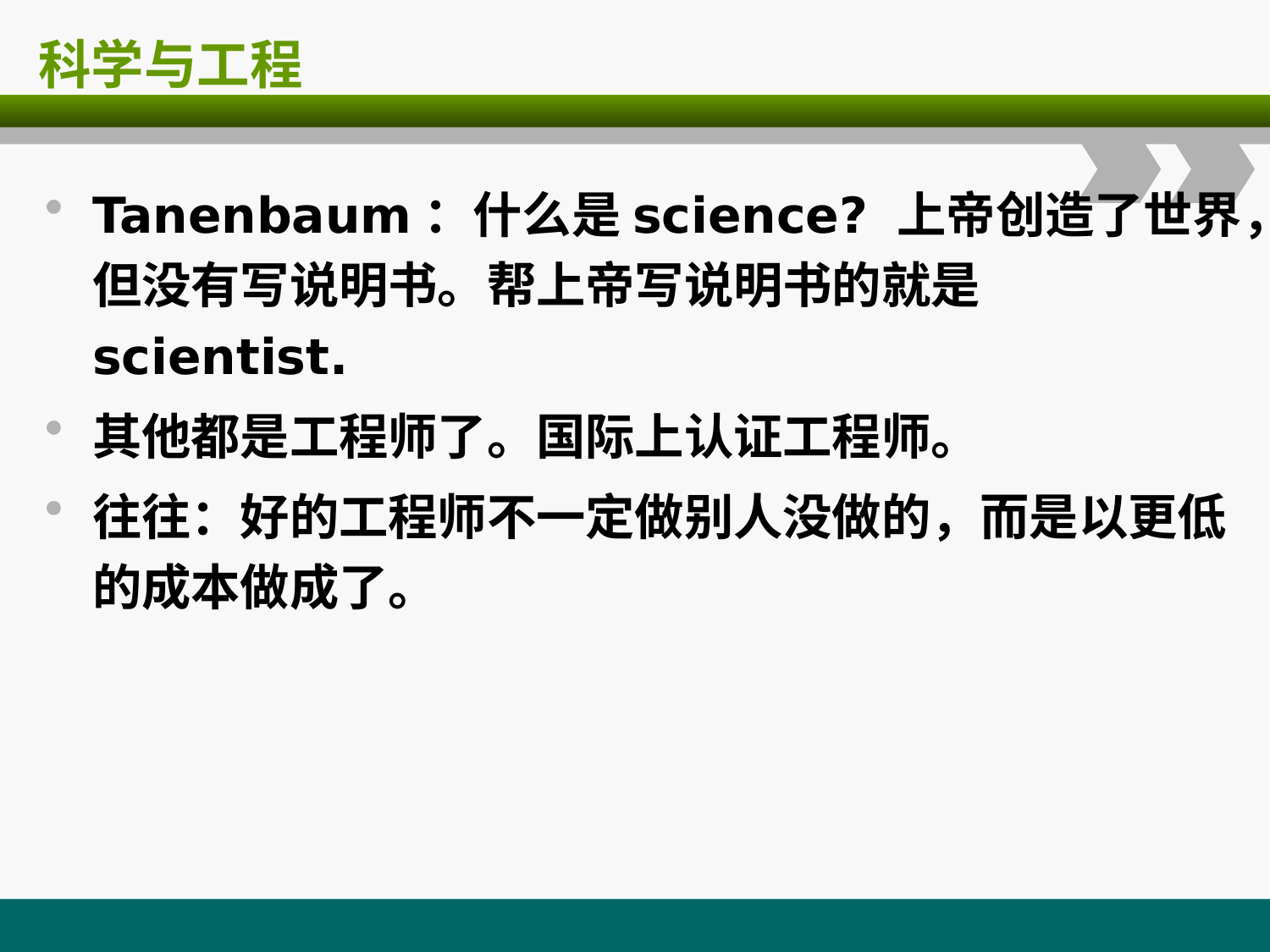

# 科学与工程
Tanenbaum：什么是science? 上帝创造了世界，但没有写说明书。帮上帝写说明书的就是scientist.
其他都是工程师了。国际上认证工程师。
往往：好的工程师不一定做别人没做的，而是以更低的成本做成了。